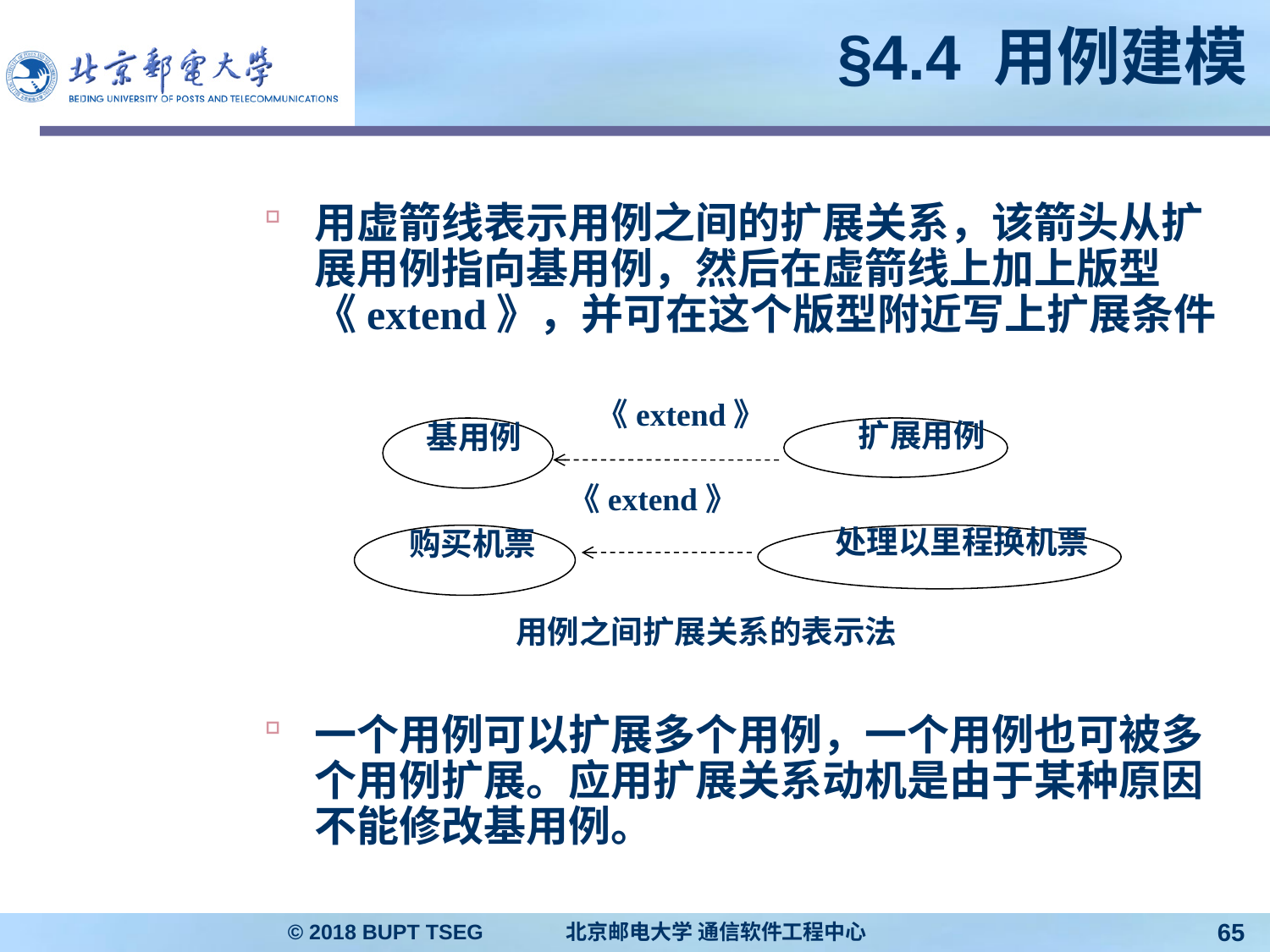

# §4.4 用例建模
用虚箭线表示用例之间的扩展关系，该箭头从扩展用例指向基用例，然后在虚箭线上加上版型《extend》，并可在这个版型附近写上扩展条件

一个用例可以扩展多个用例，一个用例也可被多个用例扩展。应用扩展关系动机是由于某种原因不能修改基用例。
《extend》

基用例
扩展用例

《extend》

购买机票
处理以里程换机票

用例之间扩展关系的表示法

© 2018 BUPT TSEG             北京邮电大学 通信软件工程中心